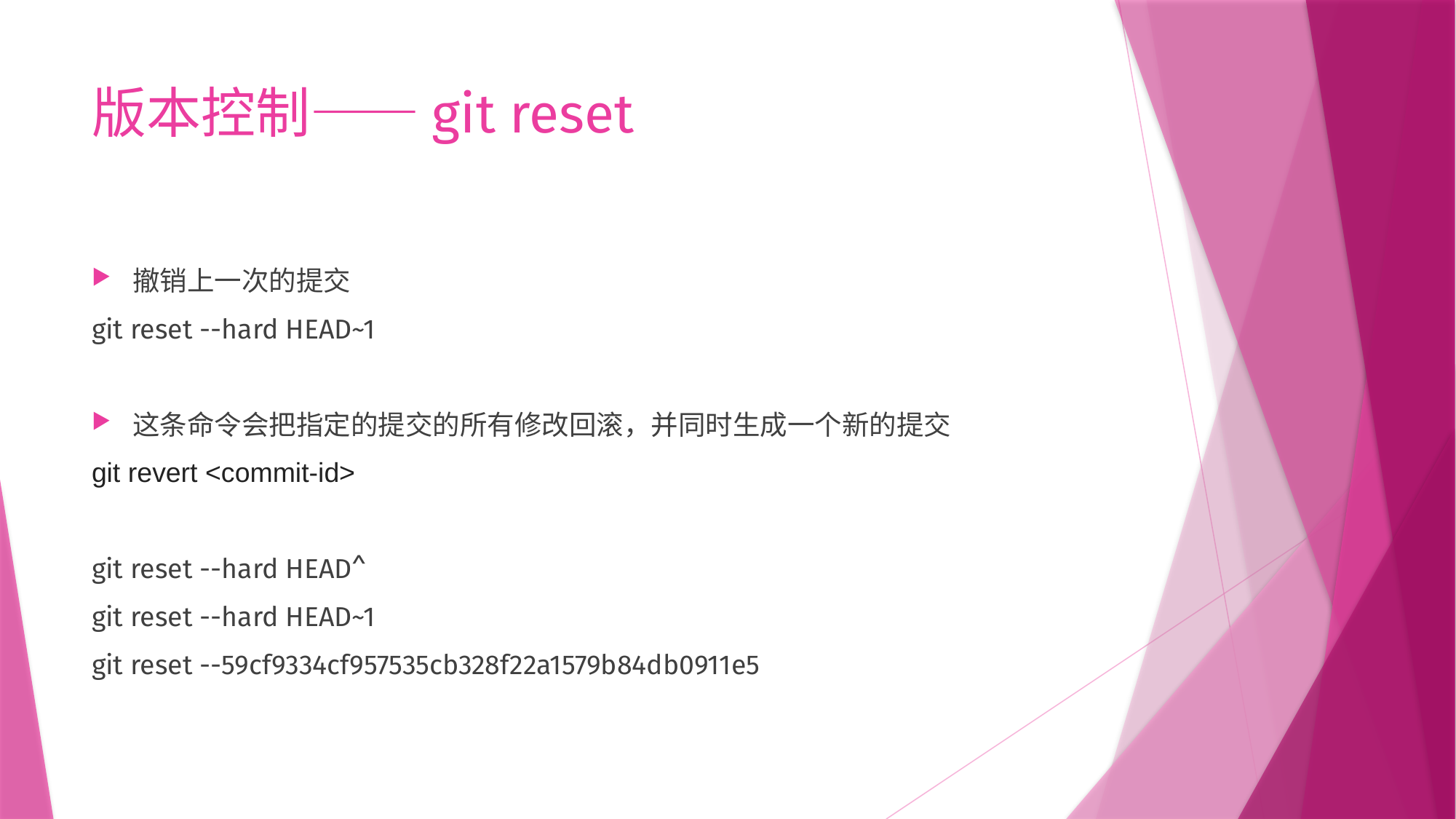

# 版本控制——git reset
撤销上一次的提交
git reset --hard HEAD~1

这条命令会把指定的提交的所有修改回滚，并同时生成一个新的提交
git revert <commit-id>

git reset --hard HEAD^
git reset --hard HEAD~1
git reset --59cf9334cf957535cb328f22a1579b84db0911e5